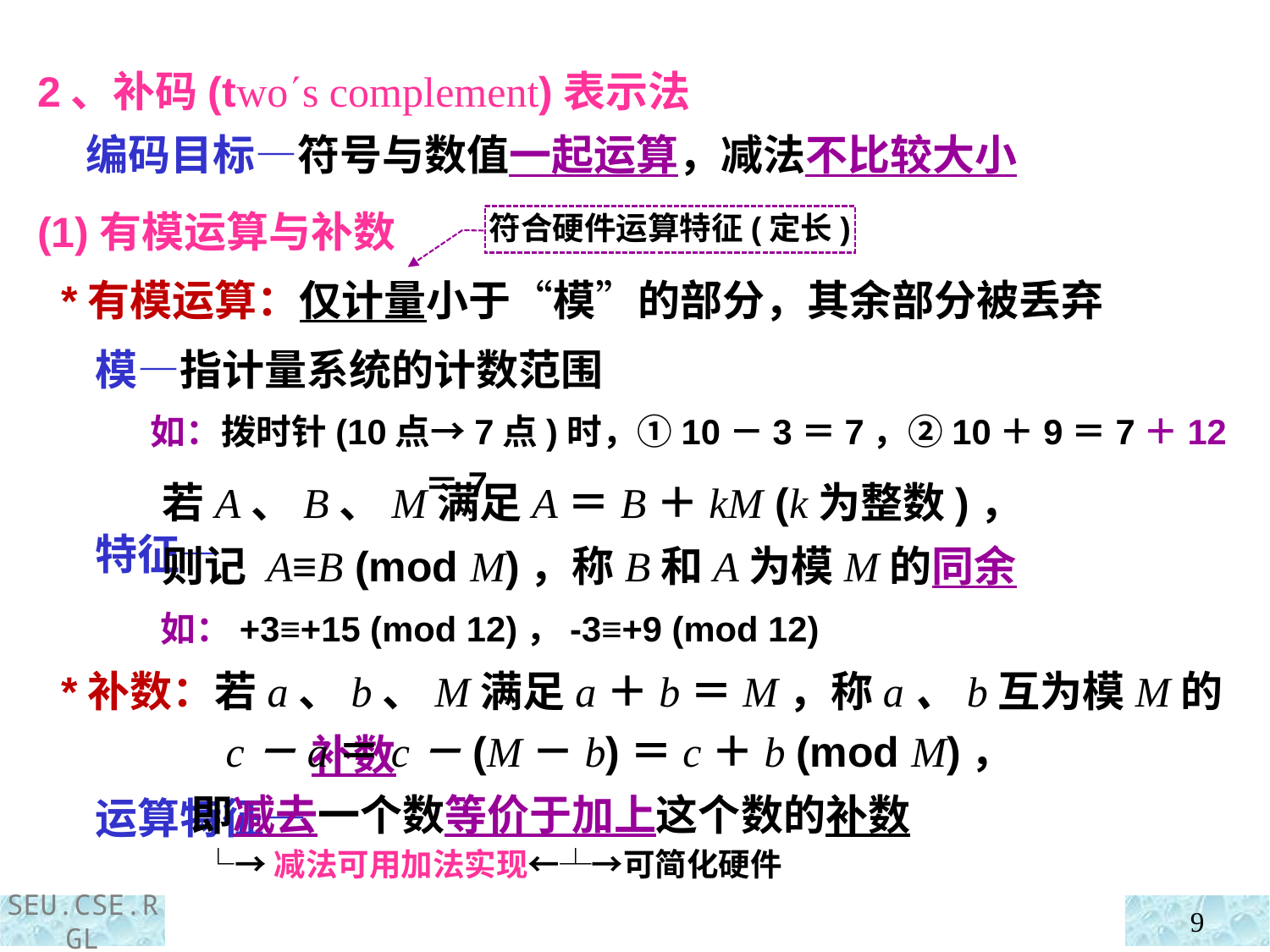

2、补码(two′s complement)表示法
    编码目标—符号与数值一起运算，减法不比较大小
(1)有模运算与补数
  *有模运算：仅计量小于“模”的部分，其余部分被丢弃
     模—指计量系统的计数范围
             如：拨时针(10点→7点)时，①10－3＝7，②10＋9＝7＋12＝7
     特征—
符合硬件运算特征(定长)
           若A、B、M满足A＝B＋kM (k为整数)，
           则记 A≡B (mod M)，称B和A为模M的同余
             如：+3≡+15 (mod 12)，-3≡+9 (mod 12)
  *补数：若a、b、M满足a＋b＝M，称a、b互为模M的补数
     运算特征—
                c－a＝c－(M－b)＝c＋b (mod M)，
               即减去一个数等价于加上这个数的补数
                       └→减法可用加法实现←┴→可简化硬件
9